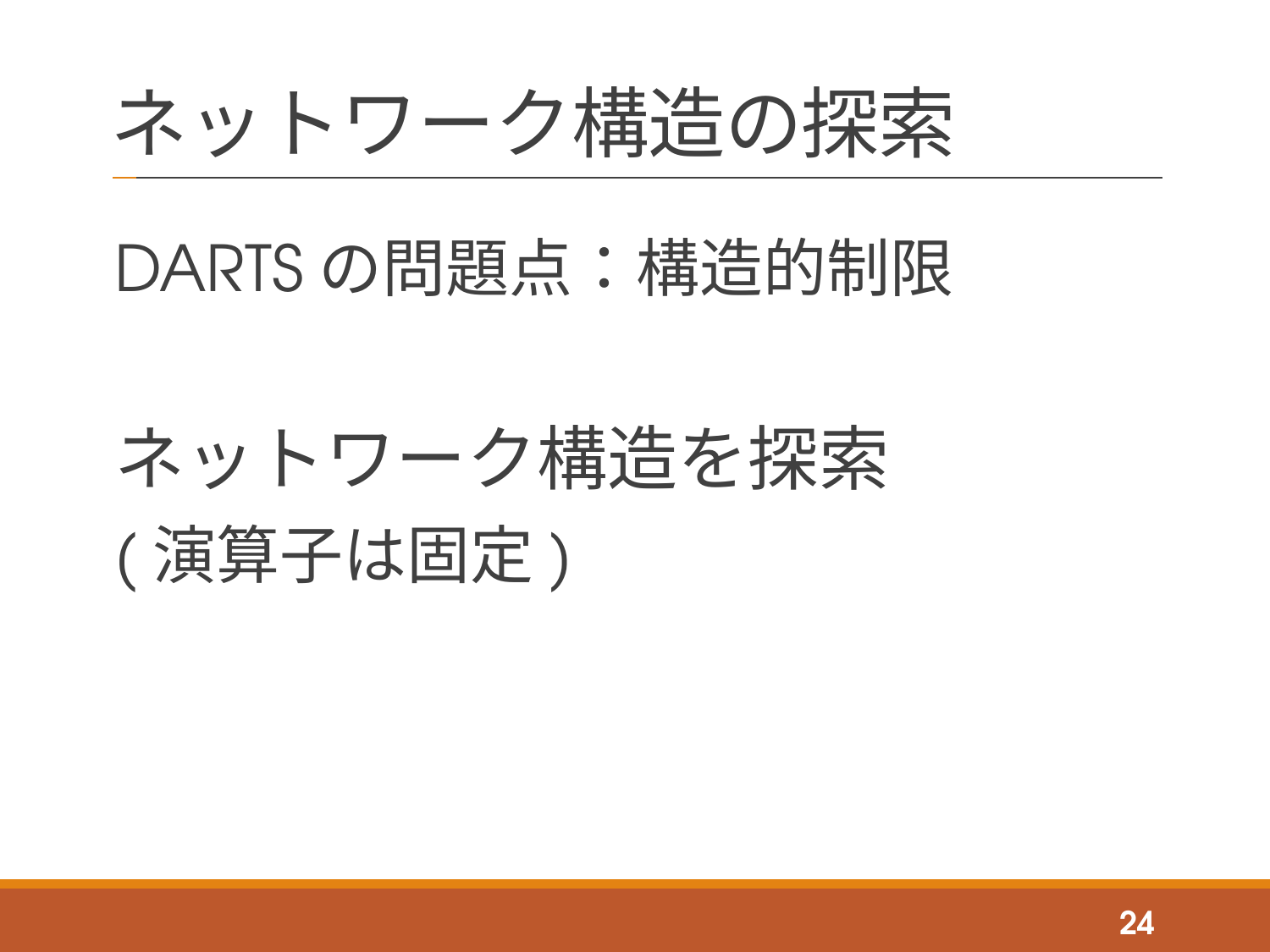

# ネットワーク構造の探索
DARTSの問題点：構造的制限

ネットワーク構造を探索
(演算子は固定)
24